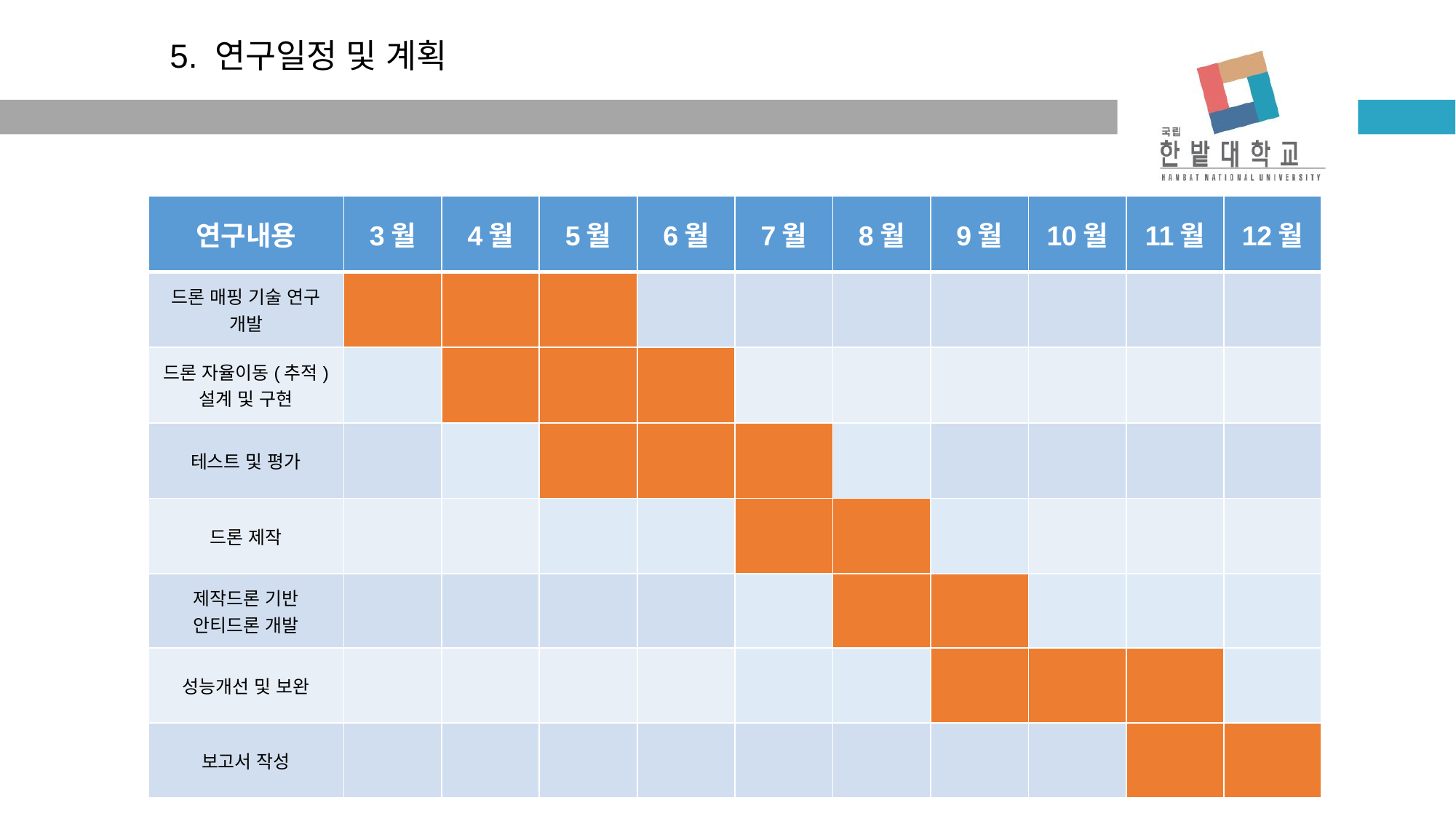

5. 연구일정 및 계획
| 연구내용 | 3월 | 4월 | 5월 | 6월 | 7월 | 8월 | 9월 | 10월 | 11월 | 12월 |
| --- | --- | --- | --- | --- | --- | --- | --- | --- | --- | --- |
| 드론 매핑 기술 연구 개발 |  |  |  |  |  |  |  |  |  |  |
| 드론 자율이동(추적) 설계 및 구현 |  |  |  |  |  |  |  |  |  |  |
| 테스트 및 평가 |  |  |  |  |  |  |  |  |  |  |
| 드론 제작 |  |  |  |  |  |  |  |  |  |  |
| 제작드론 기반 안티드론 개발 |  |  |  |  |  |  |  |  |  |  |
| 성능개선 및 보완 |  |  |  |  |  |  |  |  |  |  |
| 보고서 작성 |  |  |  |  |  |  |  |  |  |  |